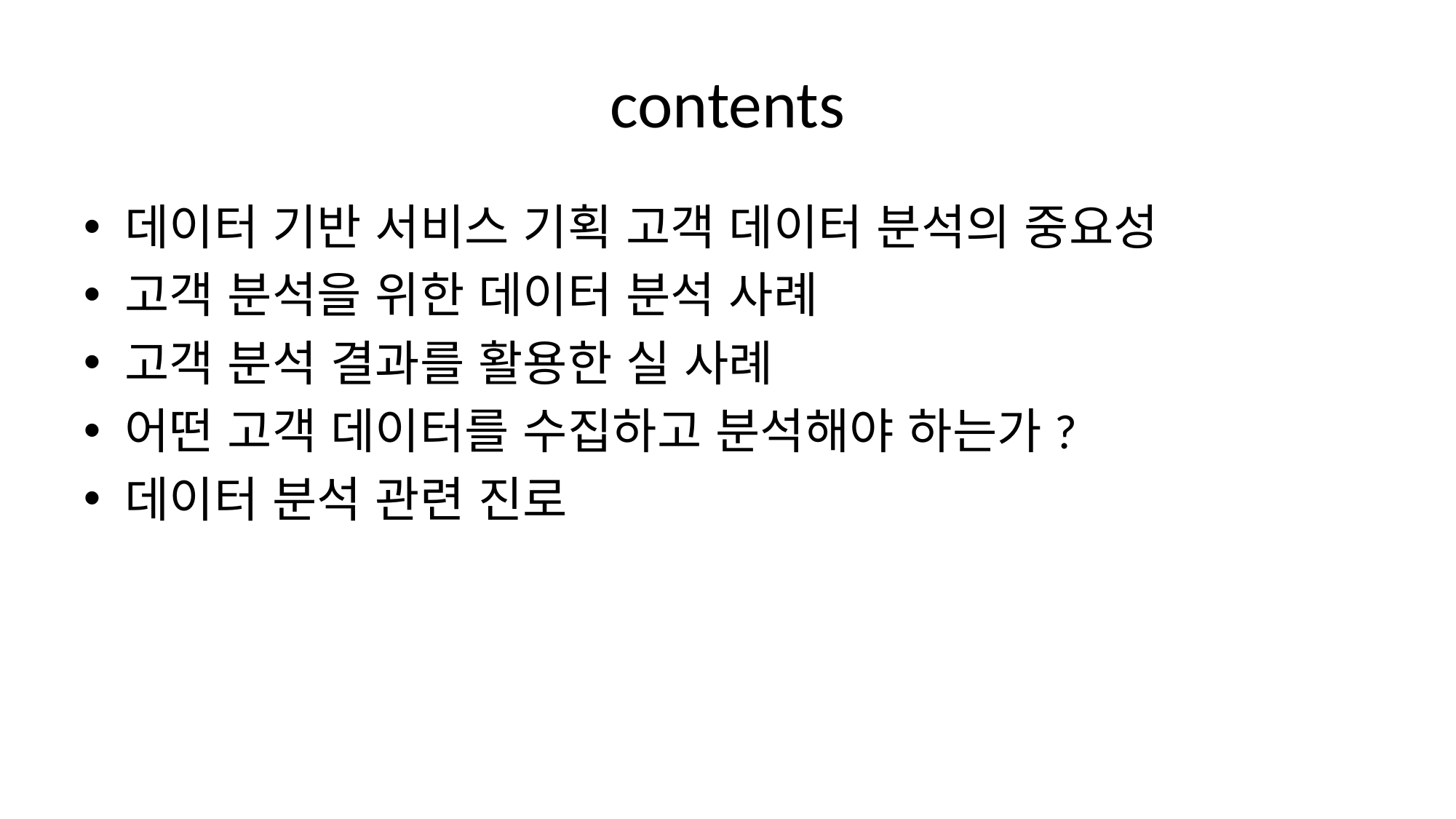

# contents
데이터 기반 서비스 기획 고객 데이터 분석의 중요성
고객 분석을 위한 데이터 분석 사례
고객 분석 결과를 활용한 실 사례
어떤 고객 데이터를 수집하고 분석해야 하는가?
데이터 분석 관련 진로